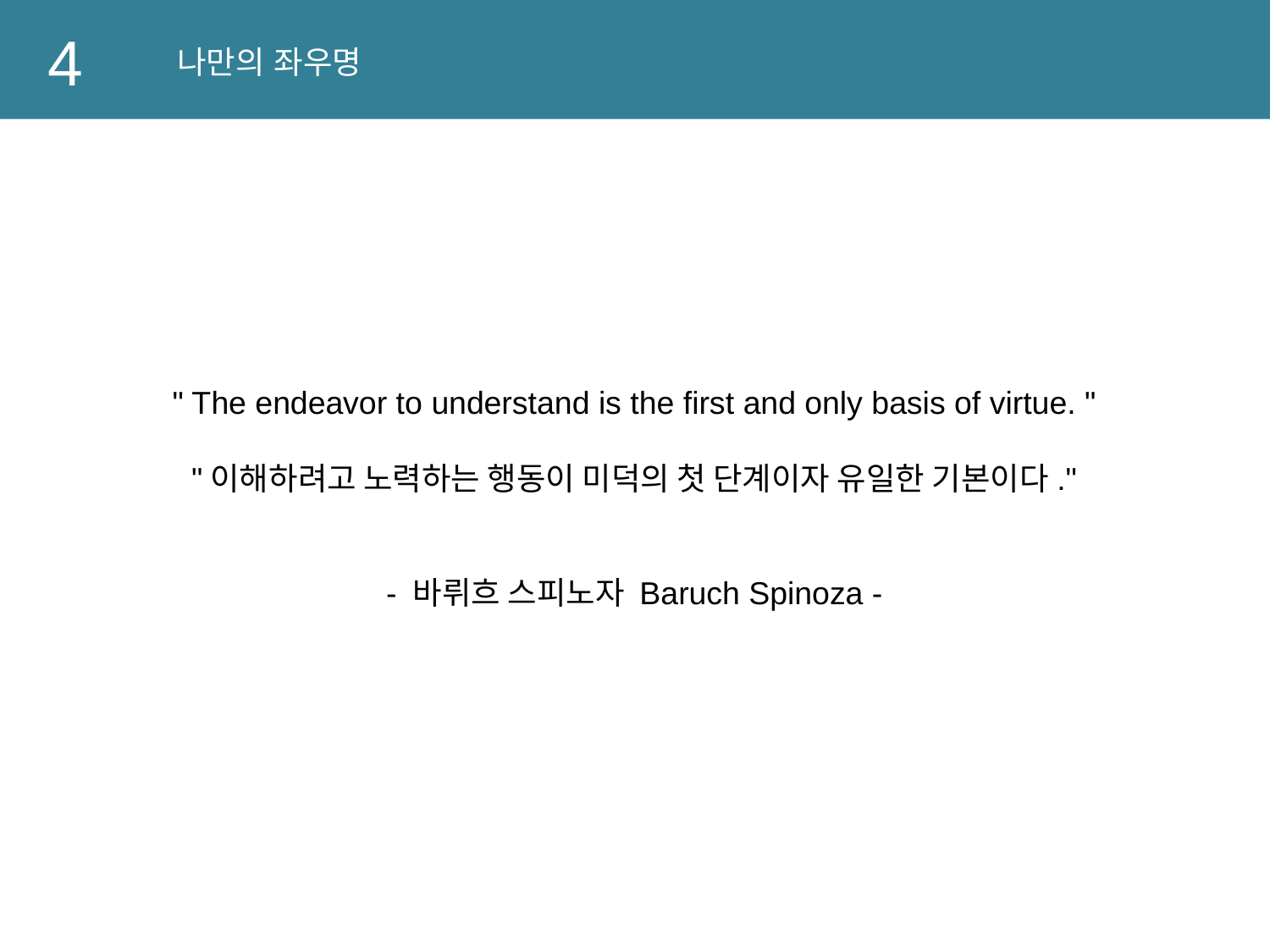

4
나만의 좌우명
" The endeavor to understand is the first and only basis of virtue. "

"이해하려고 노력하는 행동이 미덕의 첫 단계이자 유일한 기본이다."

- 바뤼흐 스피노자 Baruch Spinoza -